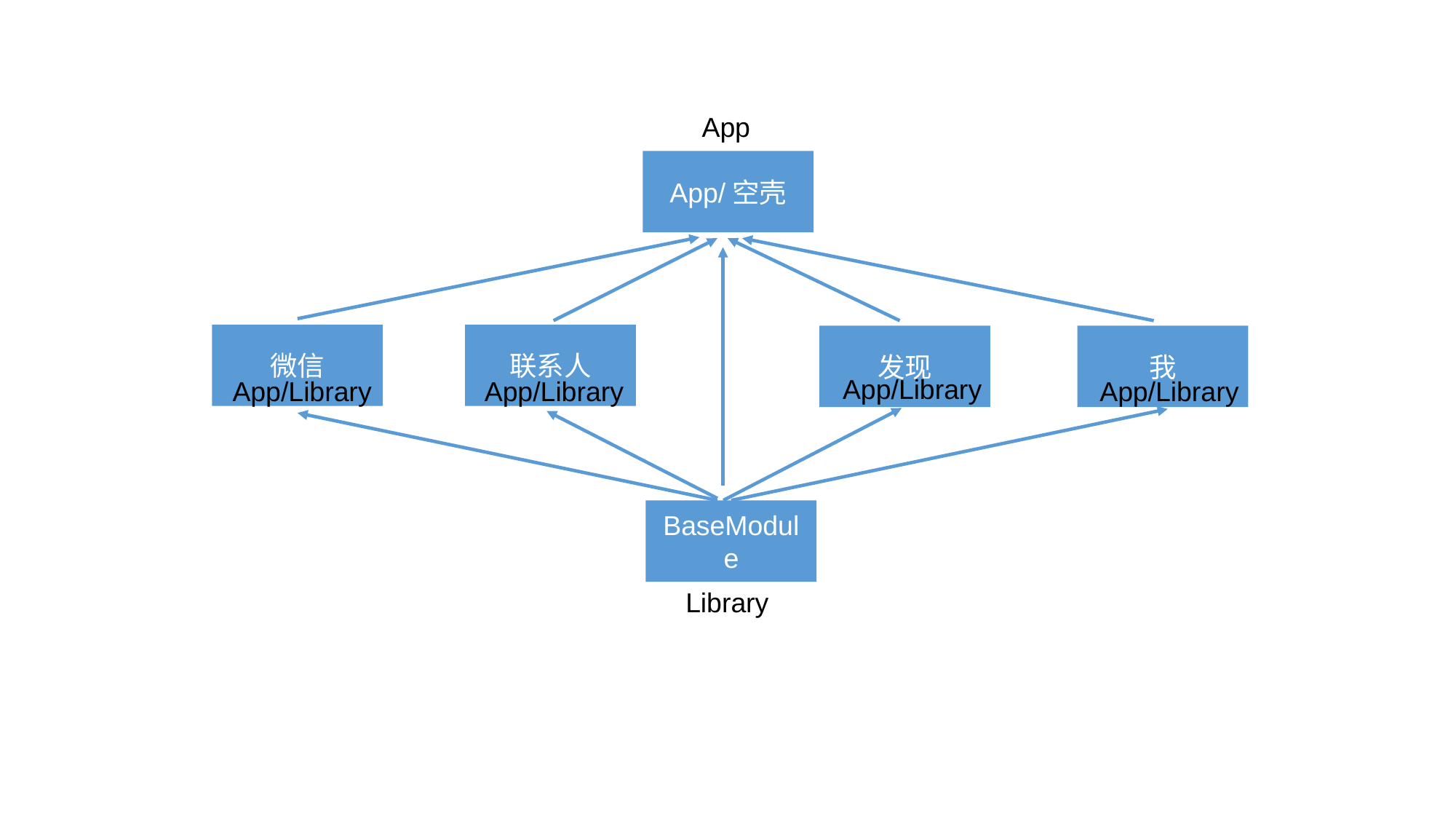

App
App/空壳
联系人
微信
发现
我
App/Library
App/Library
App/Library
App/Library
BaseModule
Library